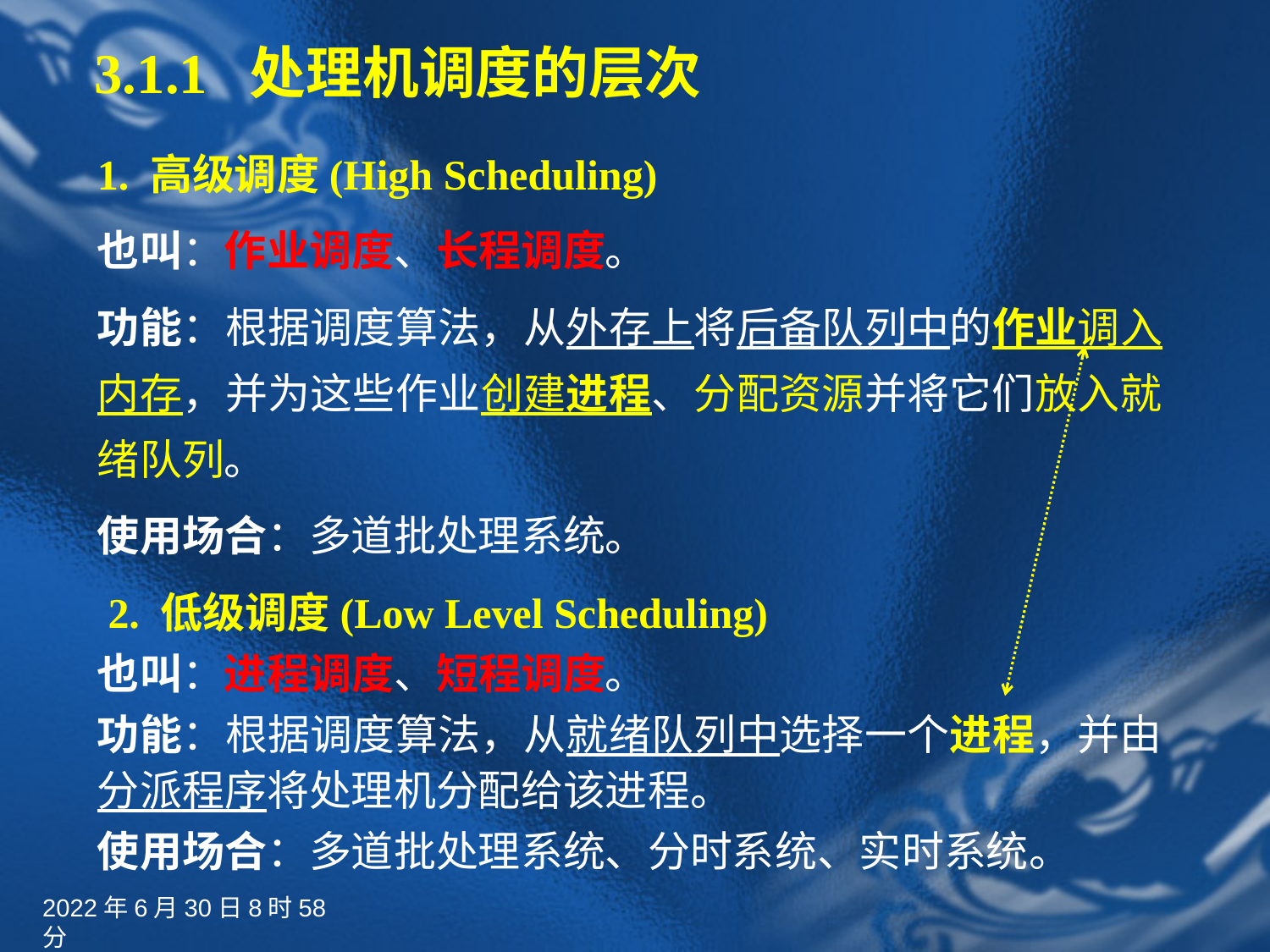

# 3.1.1  处理机调度的层次

1. 高级调度(High Scheduling)
也叫：作业调度、长程调度。
功能：根据调度算法，从外存上将后备队列中的作业调入内存，并为这些作业创建进程、分配资源并将它们放入就绪队列。
使用场合：多道批处理系统。
 2. 低级调度(Low Level Scheduling)
也叫：进程调度、短程调度。
功能：根据调度算法，从就绪队列中选择一个进程，并由分派程序将处理机分配给该进程。
使用场合：多道批处理系统、分时系统、实时系统。
2022年6月30日8时58分